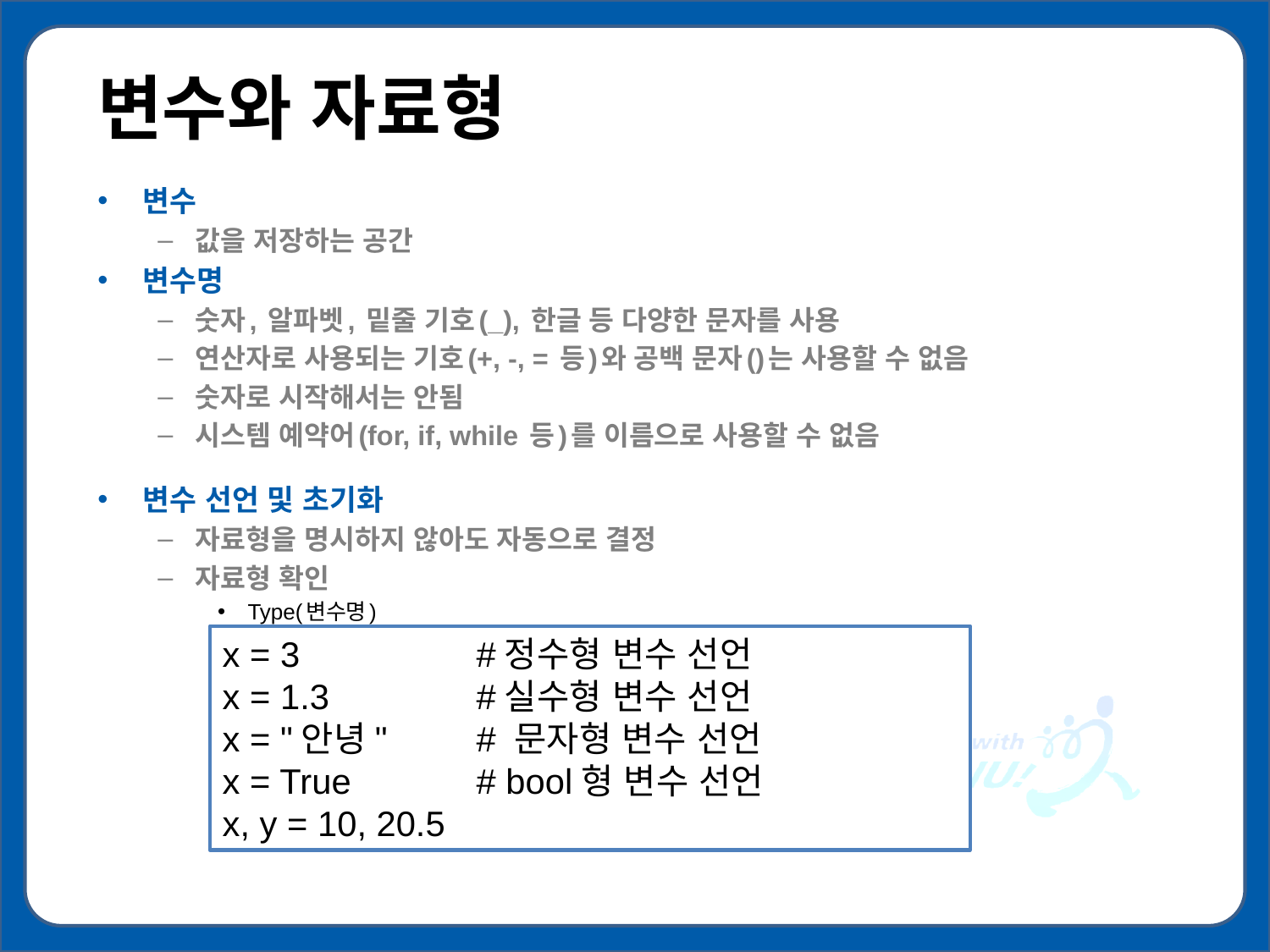

# 변수와 자료형
변수
값을 저장하는 공간
변수명
숫자, 알파벳, 밑줄 기호(_), 한글 등 다양한 문자를 사용
연산자로 사용되는 기호(+, -, = 등)와 공백 문자()는 사용할 수 없음
숫자로 시작해서는 안됨
시스템 예약어(for, if, while 등)를 이름으로 사용할 수 없음
변수 선언 및 초기화
자료형을 명시하지 않아도 자동으로 결정
자료형 확인
Type(변수명)

x = 3   		#정수형 변수 선언
x = 1.3 		#실수형 변수 선언
x = "안녕"	# 문자형 변수 선언
x = True  	# bool형 변수 선언
x, y = 10, 20.5